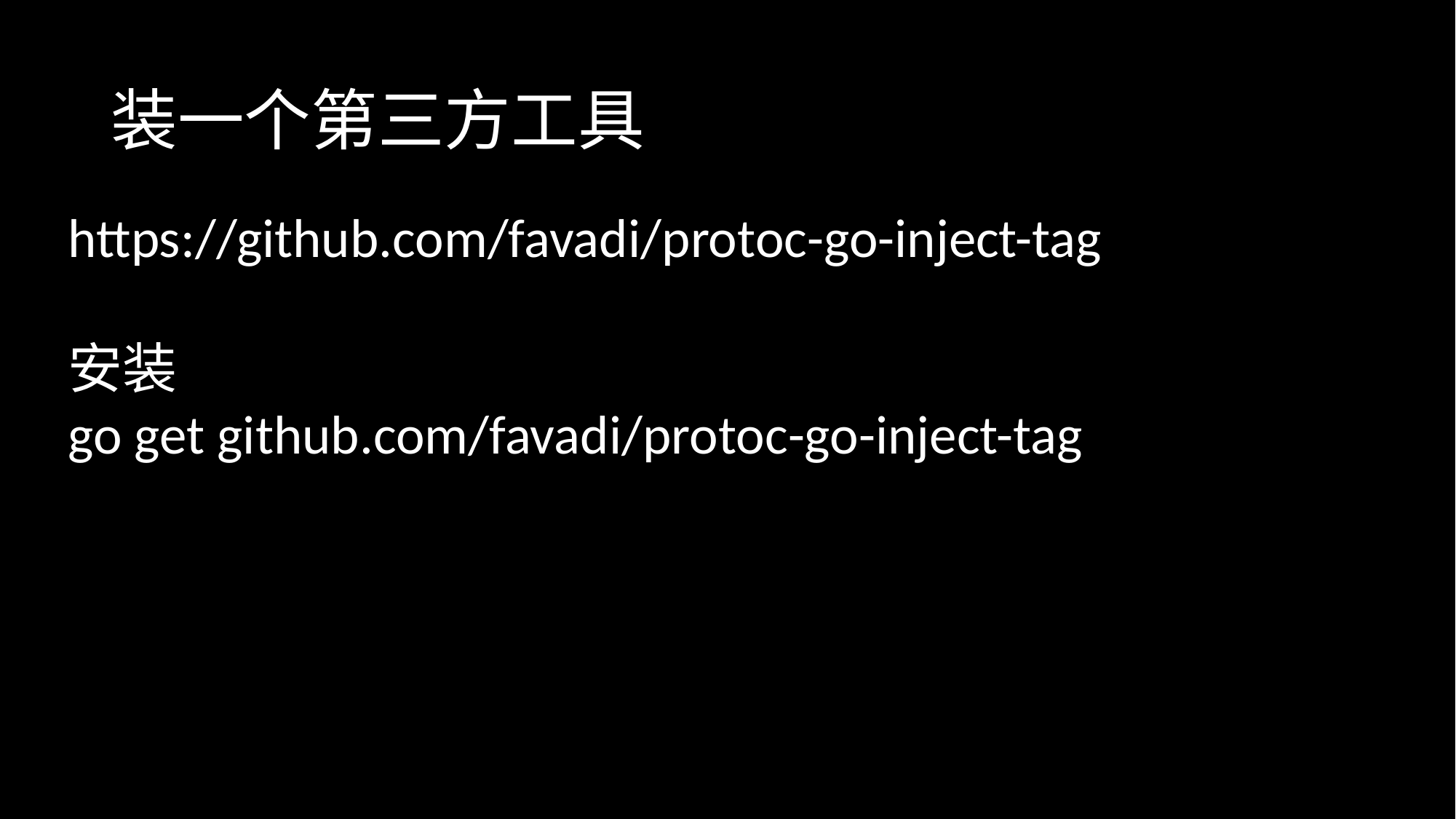

# 装一个第三方工具
https://github.com/favadi/protoc-go-inject-tag

安装
go get github.com/favadi/protoc-go-inject-tag